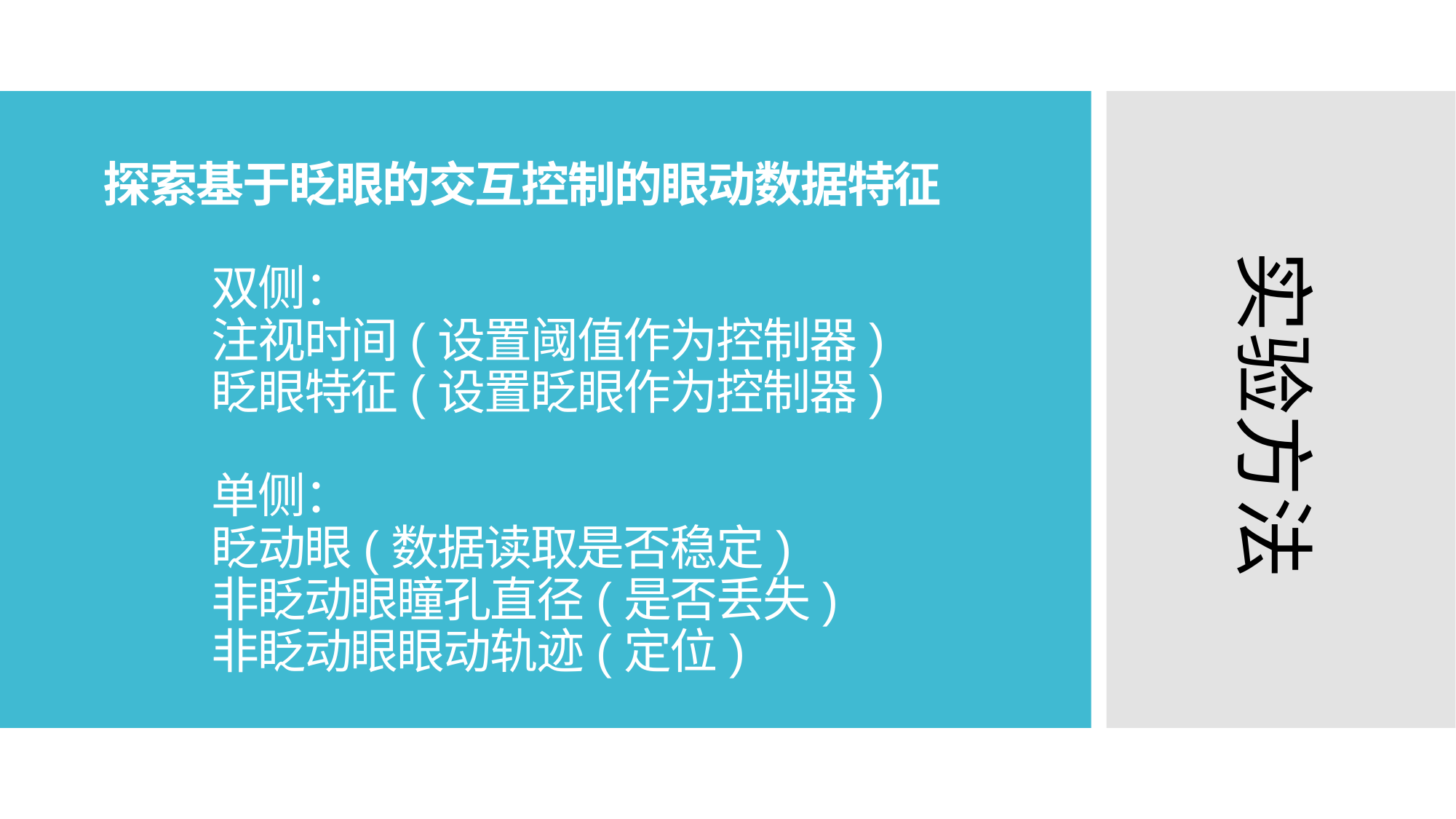

# 探索基于眨眼的交互控制的眼动数据特征 双侧： 注视时间(设置阈值作为控制器) 眨眼特征(设置眨眼作为控制器) 单侧： 眨动眼(数据读取是否稳定) 非眨动眼瞳孔直径(是否丢失) 非眨动眼眼动轨迹(定位)
实验方法